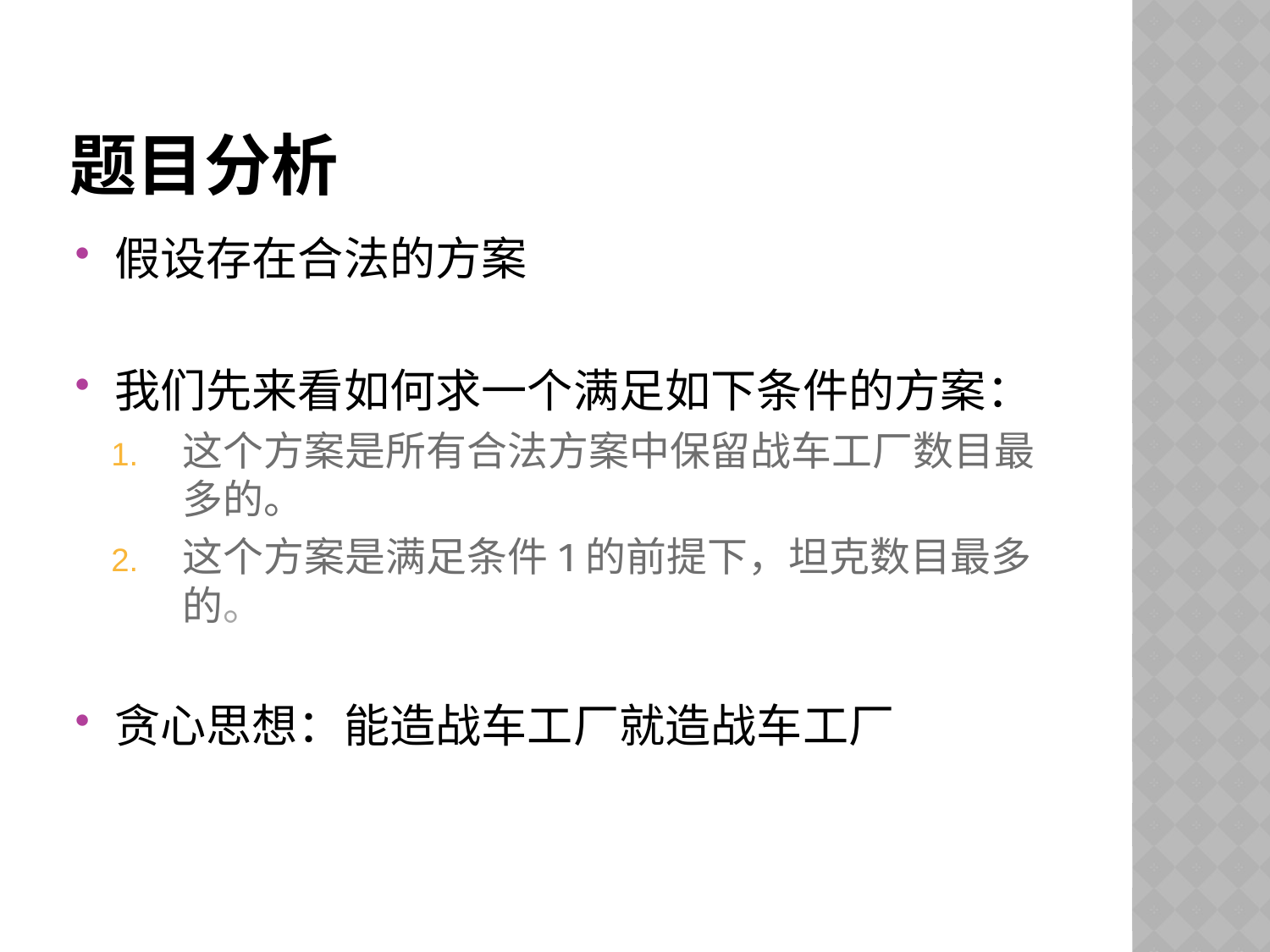

# 题目分析
假设存在合法的方案

我们先来看如何求一个满足如下条件的方案：
这个方案是所有合法方案中保留战车工厂数目最多的。
这个方案是满足条件1的前提下，坦克数目最多的。

贪心思想：能造战车工厂就造战车工厂